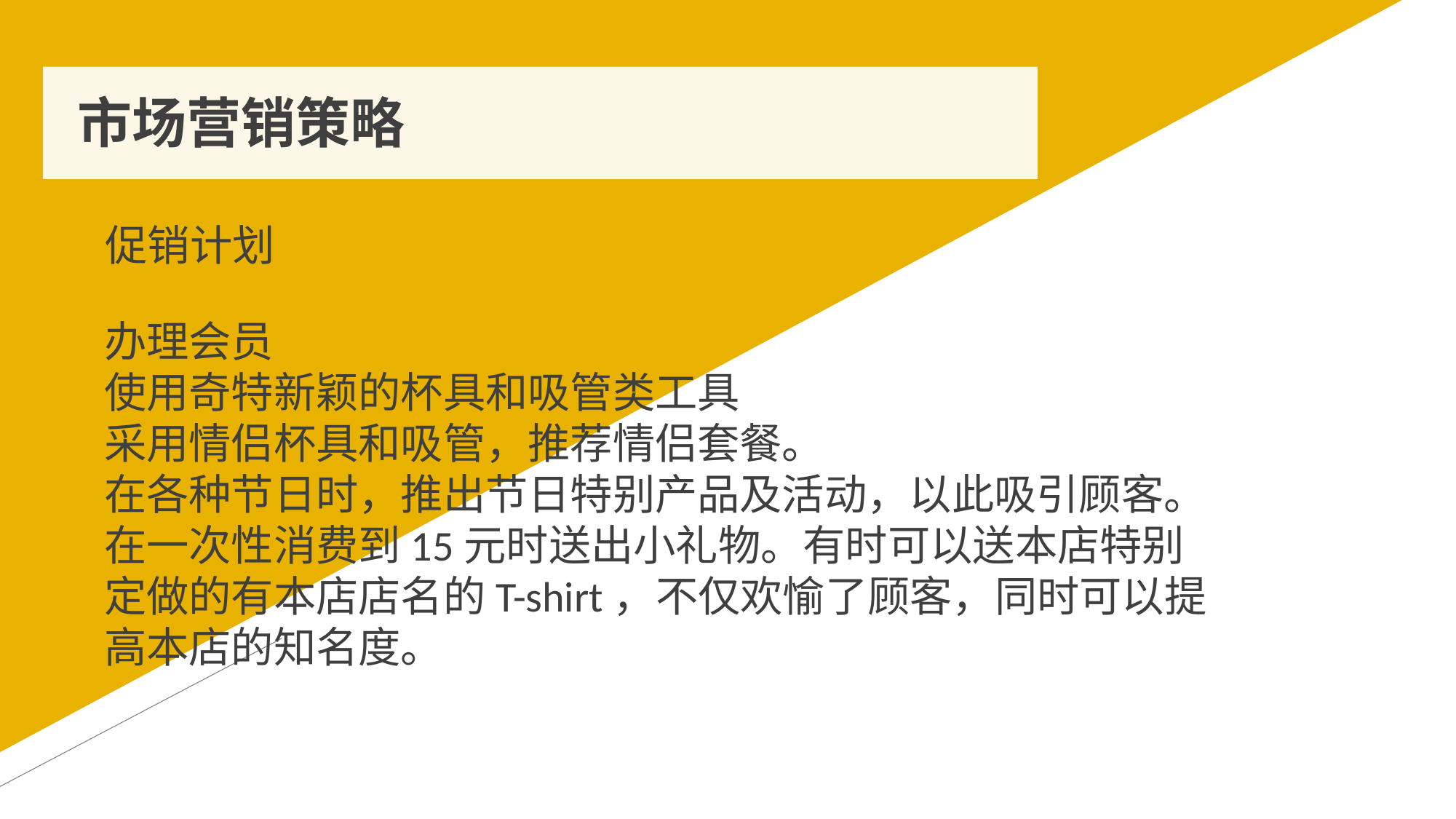

# 市场营销策略
促销计划
办理会员
使用奇特新颖的杯具和吸管类工具
采用情侣杯具和吸管，推荐情侣套餐。
在各种节日时，推出节日特别产品及活动，以此吸引顾客。
在一次性消费到15元时送出小礼物。有时可以送本店特别定做的有本店店名的T-shirt，不仅欢愉了顾客，同时可以提高本店的知名度。